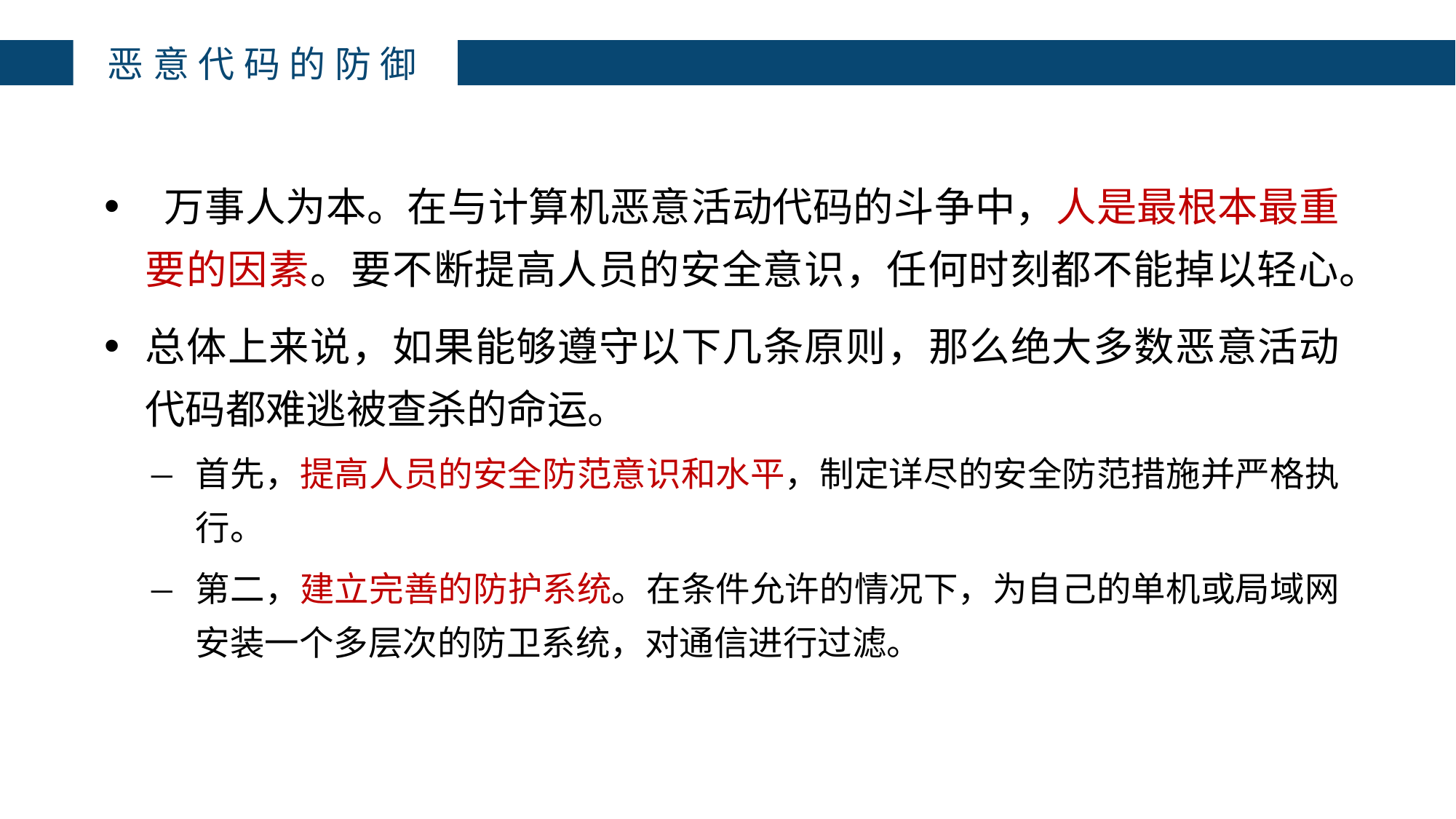

# 恶意代码的防御

 万事人为本。在与计算机恶意活动代码的斗争中，人是最根本最重要的因素。要不断提高人员的安全意识，任何时刻都不能掉以轻心。
总体上来说，如果能够遵守以下几条原则，那么绝大多数恶意活动代码都难逃被查杀的命运。
首先，提高人员的安全防范意识和水平，制定详尽的安全防范措施并严格执行。
第二，建立完善的防护系统。在条件允许的情况下，为自己的单机或局域网安装一个多层次的防卫系统，对通信进行过滤。